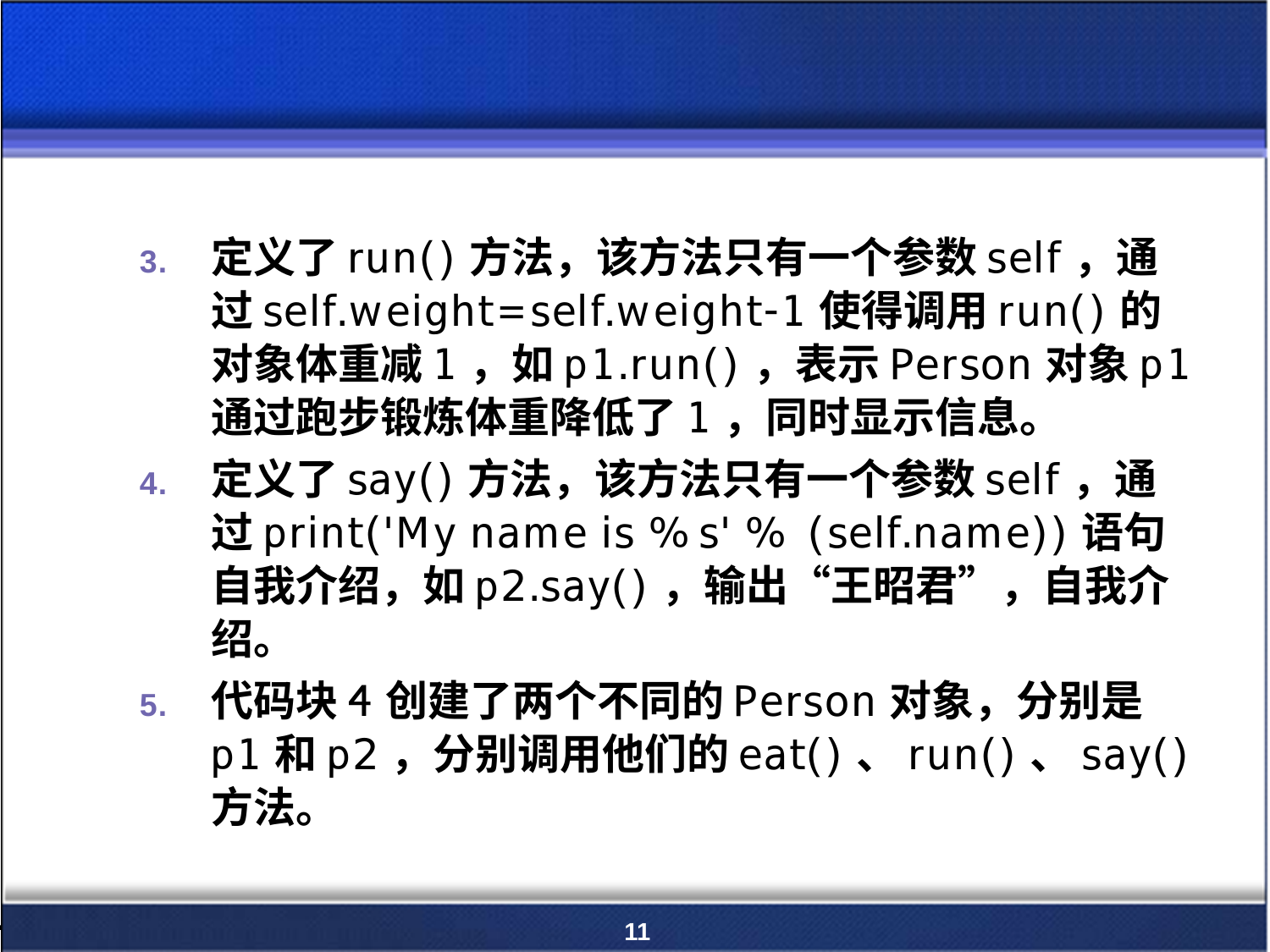

#
定义了run()方法，该方法只有一个参数self，通过self.weight=self.weight-1使得调用run()的对象体重减1，如p1.run()，表示Person对象p1通过跑步锻炼体重降低了1，同时显示信息。
定义了say()方法，该方法只有一个参数self，通过print('My name is %s' % (self.name))语句自我介绍，如p2.say()，输出“王昭君”，自我介绍。
代码块4创建了两个不同的Person对象，分别是p1和p2，分别调用他们的eat()、run()、say()方法。

11